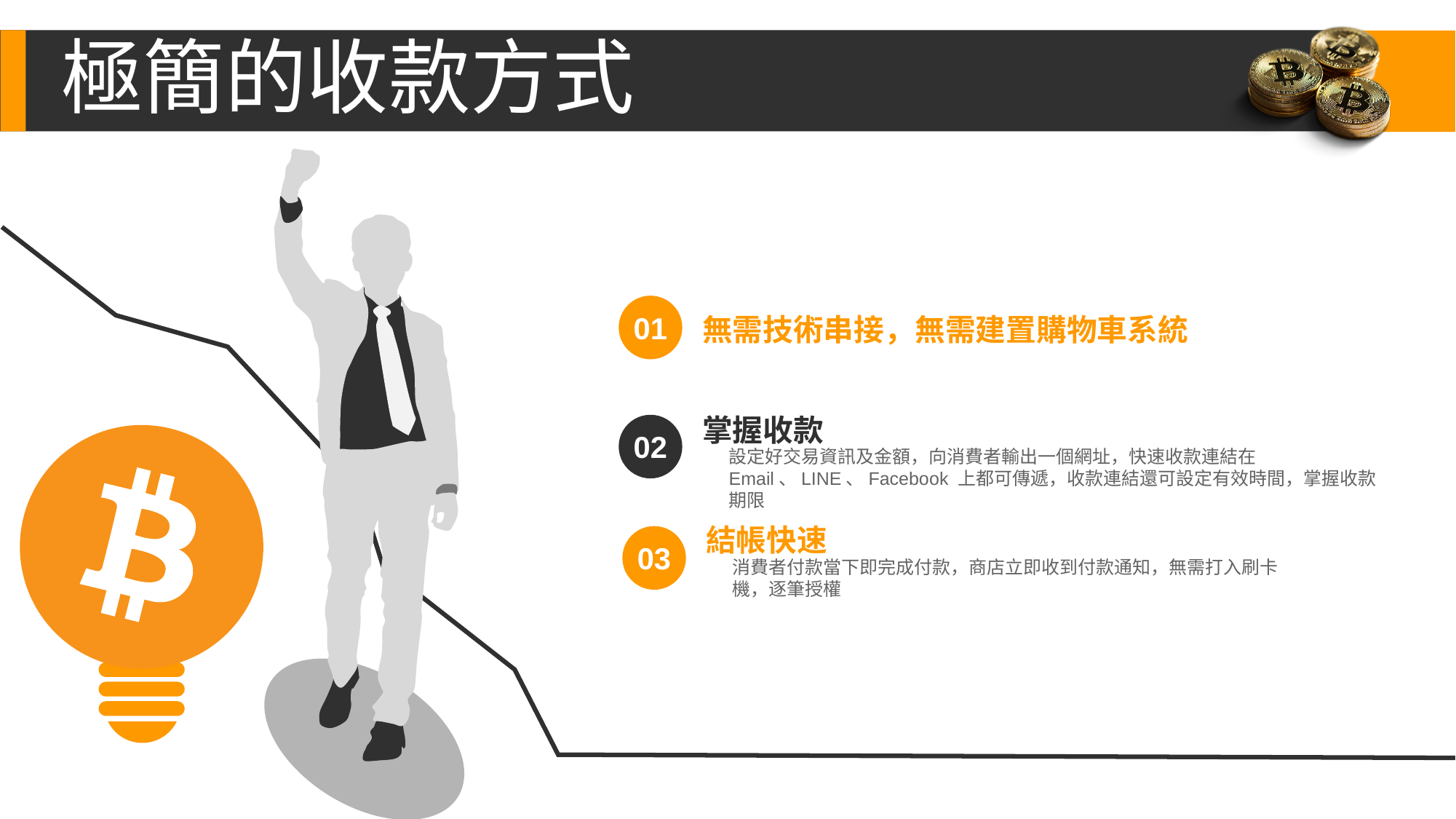

極簡的收款方式

01
無需技術串接，無需建置購物車系統
掌握收款
設定好交易資訊及金額，向消費者輸出一個網址，快速收款連結在 Email、LINE、Facebook 上都可傳遞，收款連結還可設定有效時間，掌握收款期限

02

結帳快速
消費者付款當下即完成付款，商店立即收到付款通知，無需打入刷卡機，逐筆授權

03